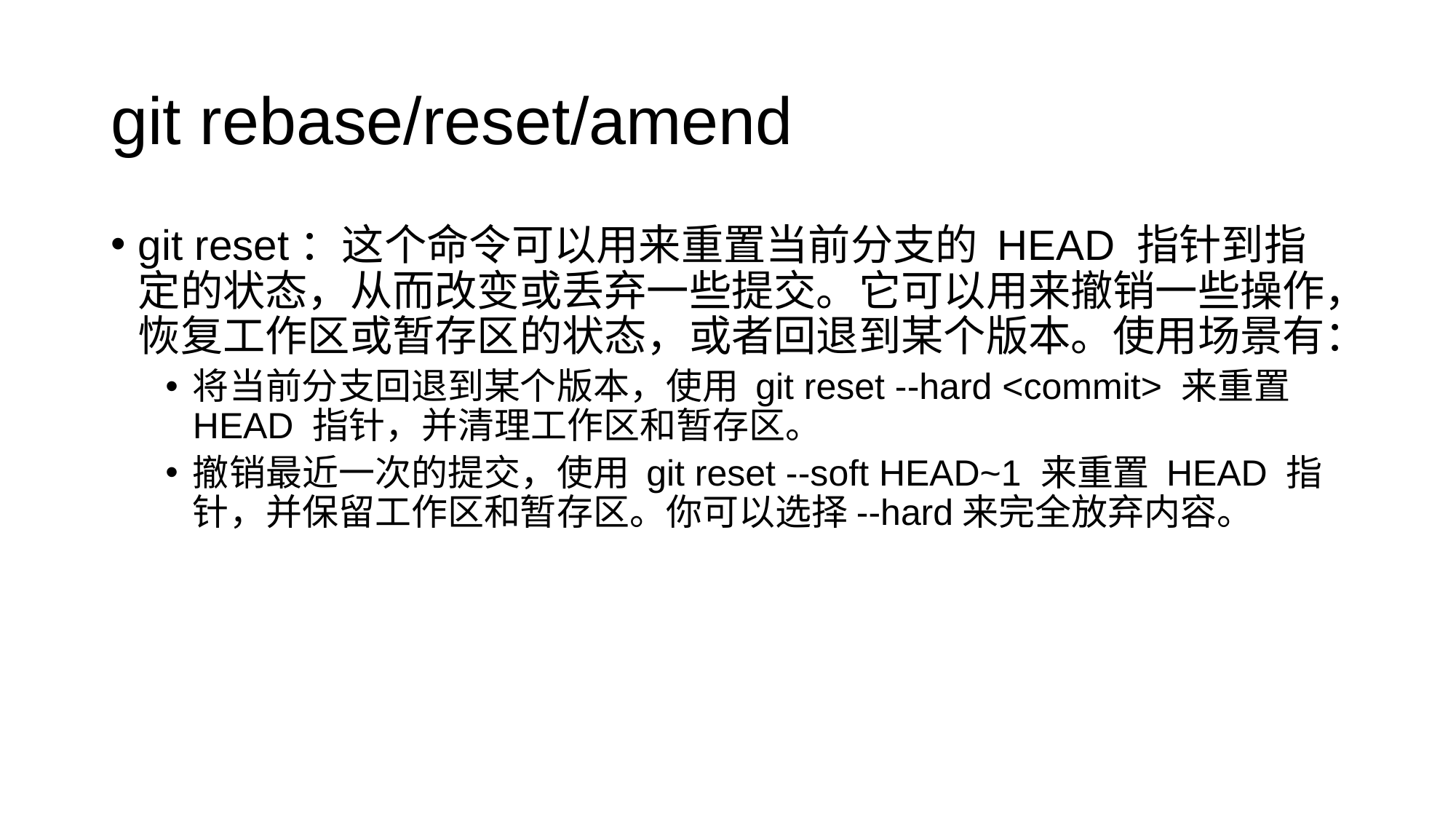

# git rebase/reset/amend
git reset：这个命令可以用来重置当前分支的 HEAD 指针到指定的状态，从而改变或丢弃一些提交。它可以用来撤销一些操作，恢复工作区或暂存区的状态，或者回退到某个版本。使用场景有：
将当前分支回退到某个版本，使用 git reset --hard <commit> 来重置 HEAD 指针，并清理工作区和暂存区。
撤销最近一次的提交，使用 git reset --soft HEAD~1 来重置 HEAD 指针，并保留工作区和暂存区。你可以选择--hard来完全放弃内容。